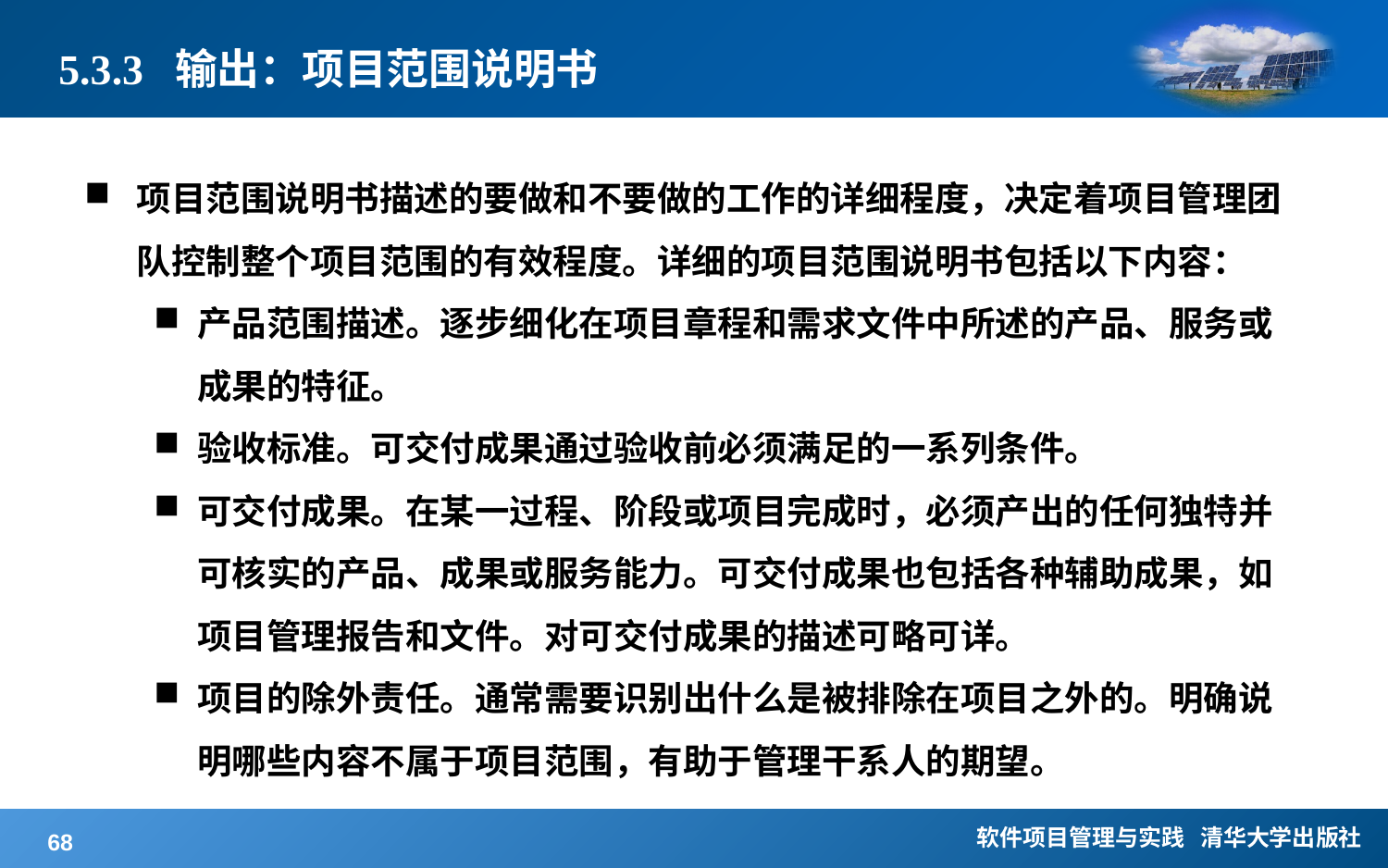

# 5.3.3  输出：项目范围说明书
项目范围说明书描述的要做和不要做的工作的详细程度，决定着项目管理团队控制整个项目范围的有效程度。详细的项目范围说明书包括以下内容：
产品范围描述。逐步细化在项目章程和需求文件中所述的产品、服务或成果的特征。
验收标准。可交付成果通过验收前必须满足的一系列条件。
可交付成果。在某一过程、阶段或项目完成时，必须产出的任何独特并可核实的产品、成果或服务能力。可交付成果也包括各种辅助成果，如项目管理报告和文件。对可交付成果的描述可略可详。
项目的除外责任。通常需要识别出什么是被排除在项目之外的。明确说明哪些内容不属于项目范围，有助于管理干系人的期望。